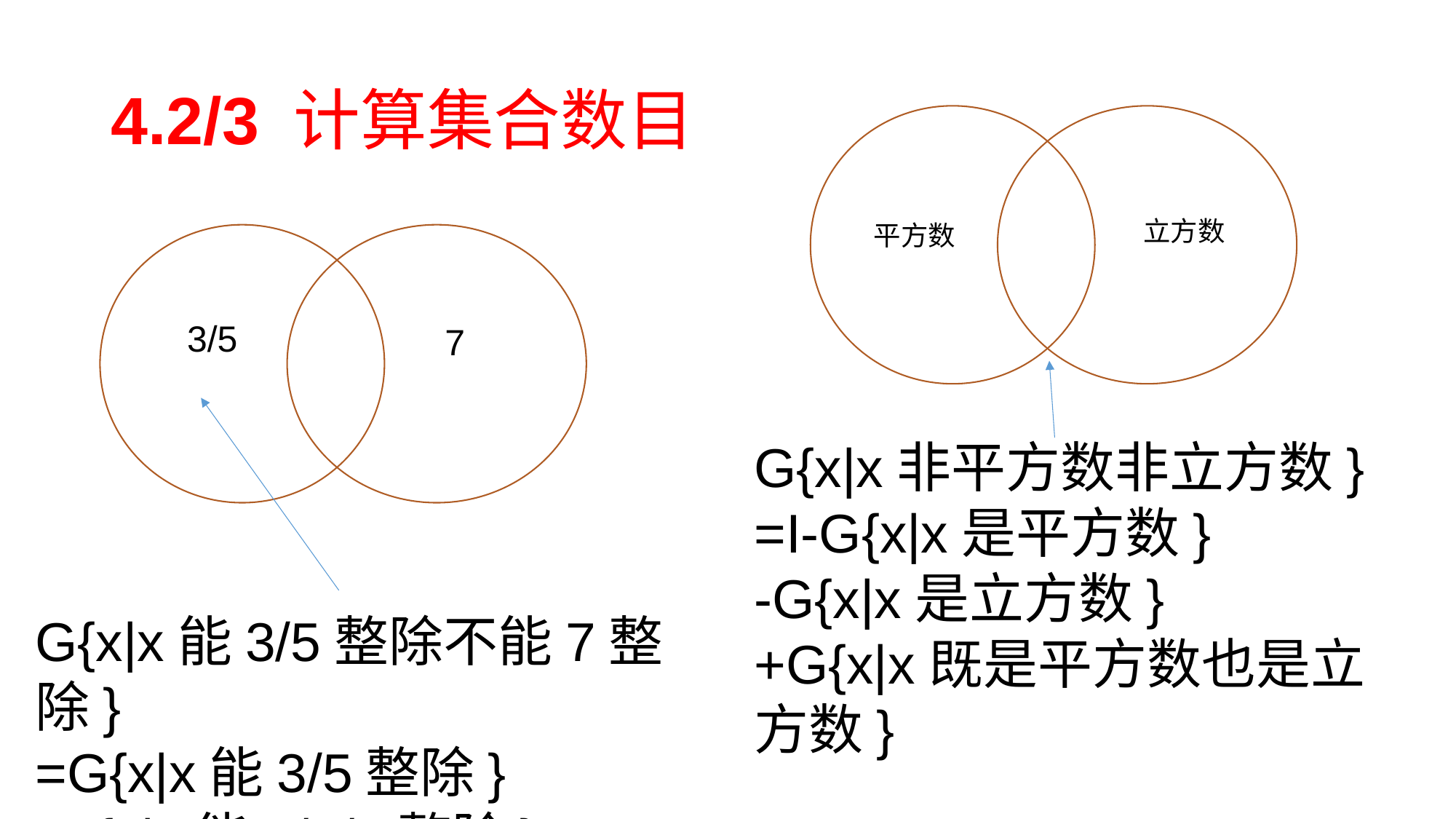

# 4.2/3 计算集合数目

立方数
平方数

3/5
7
G{x|x非平方数非立方数}
=I-G{x|x是平方数}
-G{x|x是立方数}
+G{x|x既是平方数也是立方数}
G{x|x能3/5整除不能7整除}
=G{x|x能3/5整除}
-G{x|x能3/5/7整除}